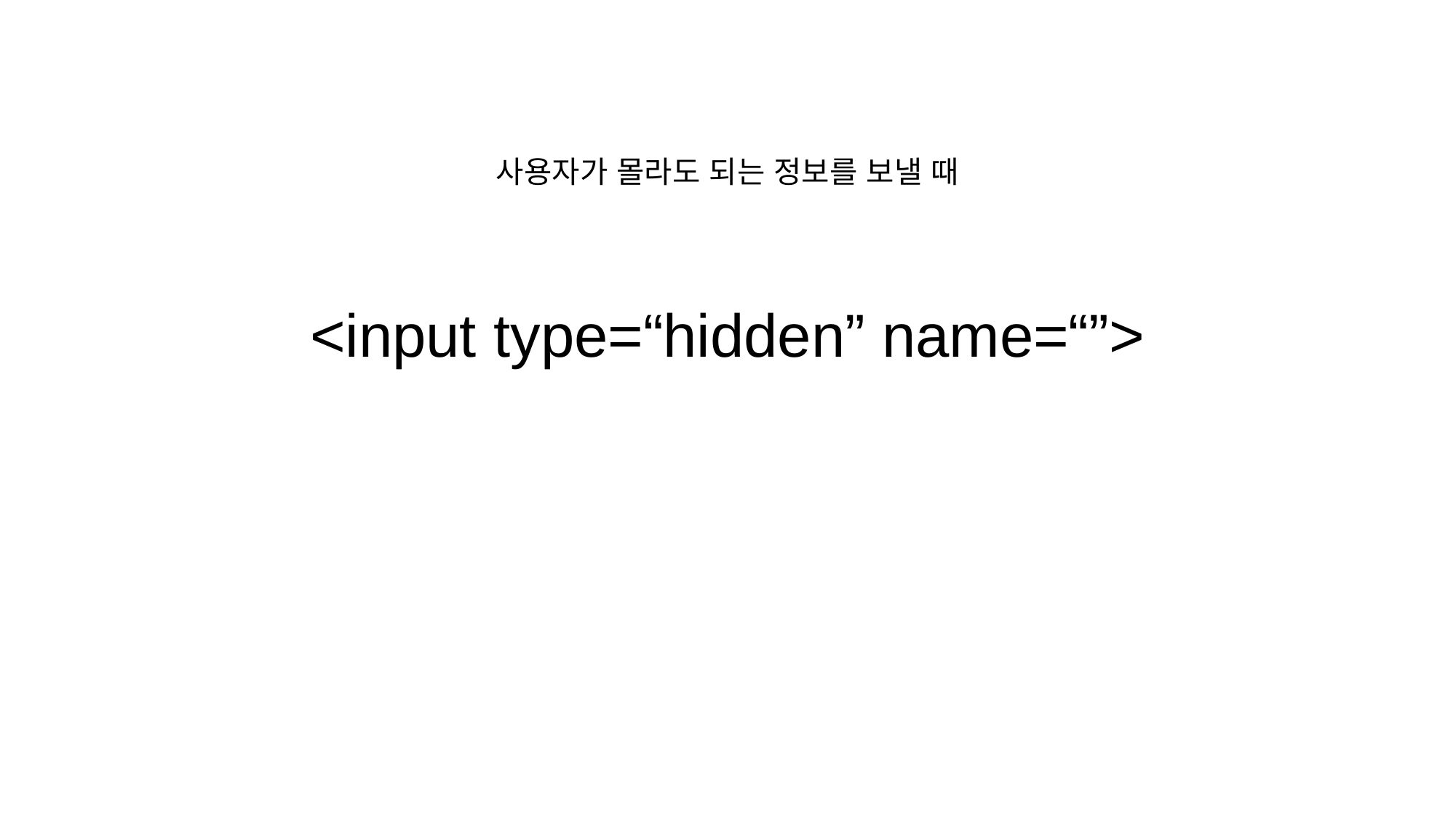

사용자가 몰라도 되는 정보를 보낼 때
<input type=“hidden” name=“”>